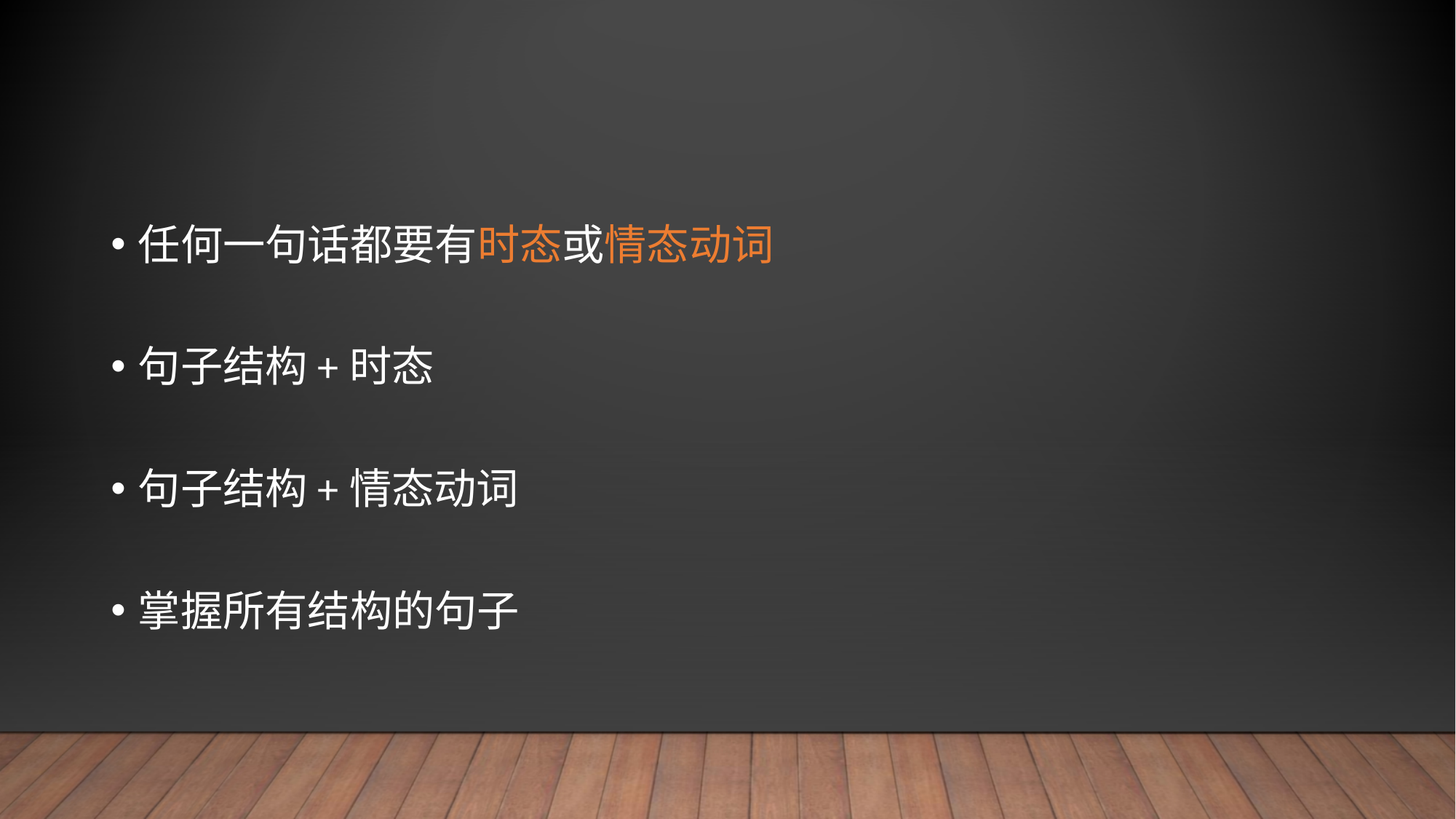

#
任何一句话都要有时态或情态动词

句子结构+时态

句子结构+情态动词

掌握所有结构的句子